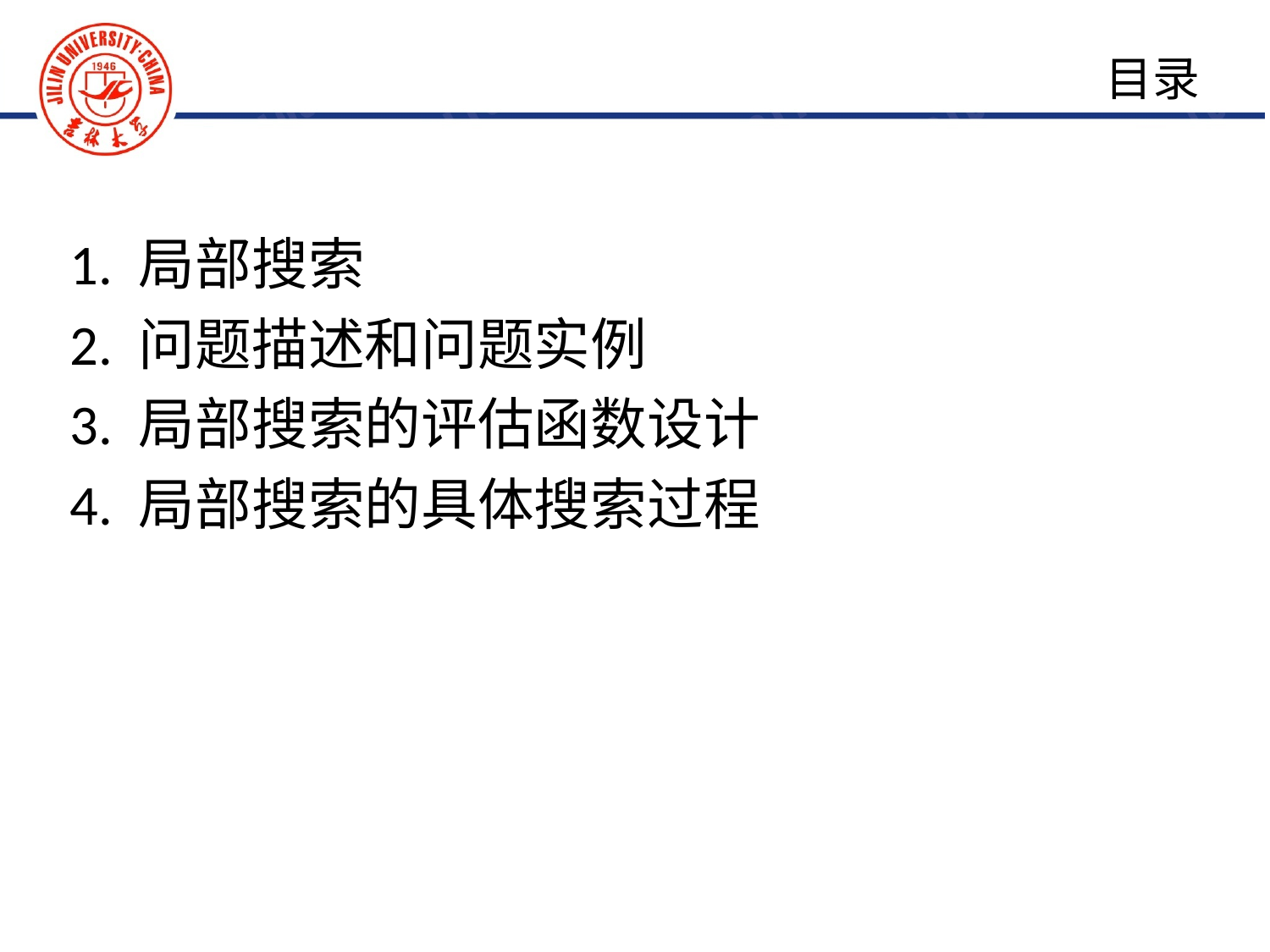

1. 局部搜索
2. 问题描述和问题实例
3. 局部搜索的评估函数设计
4. 局部搜索的具体搜索过程
目录
2